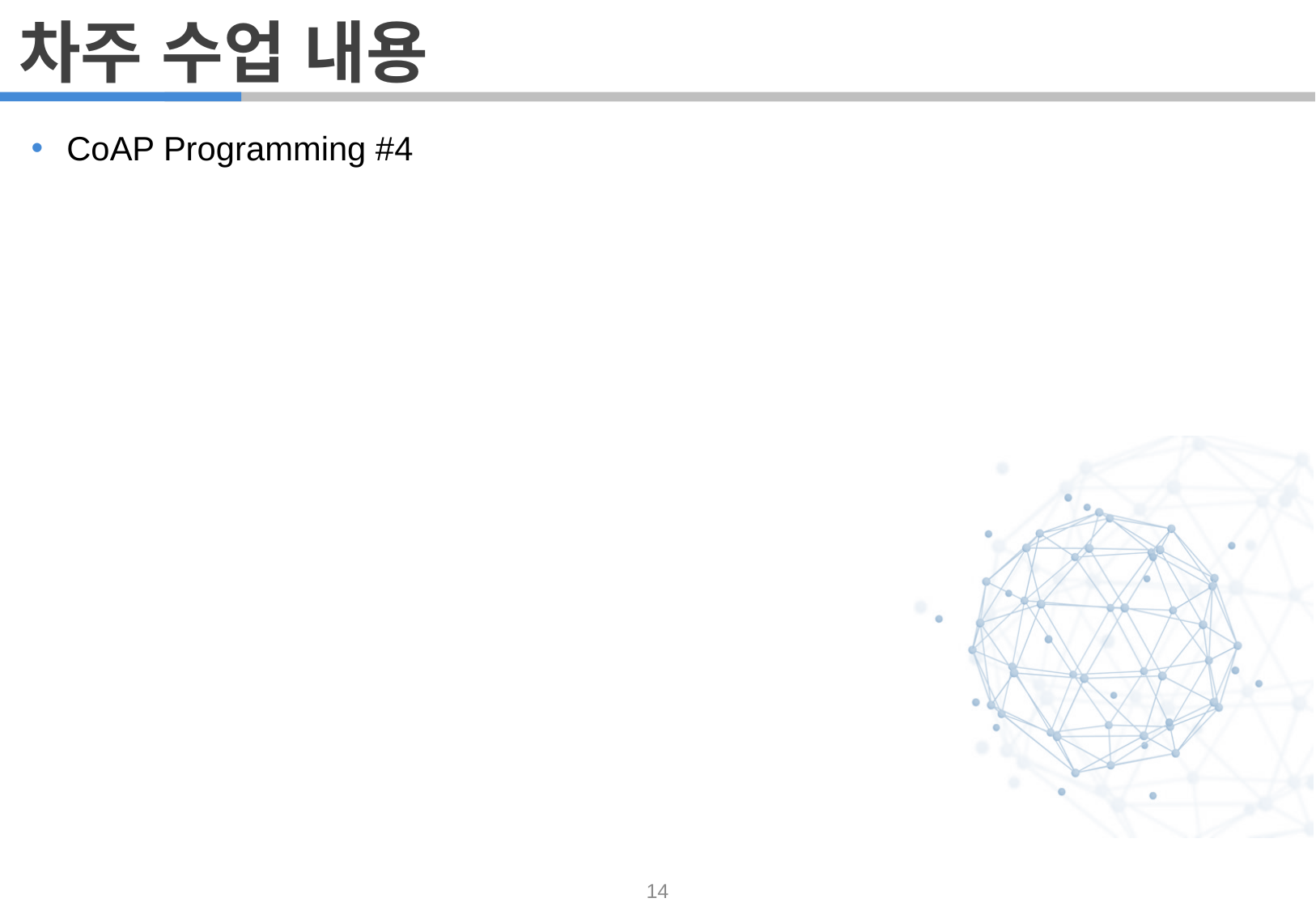

차주 수업 내용
CoAP Programming #4

14